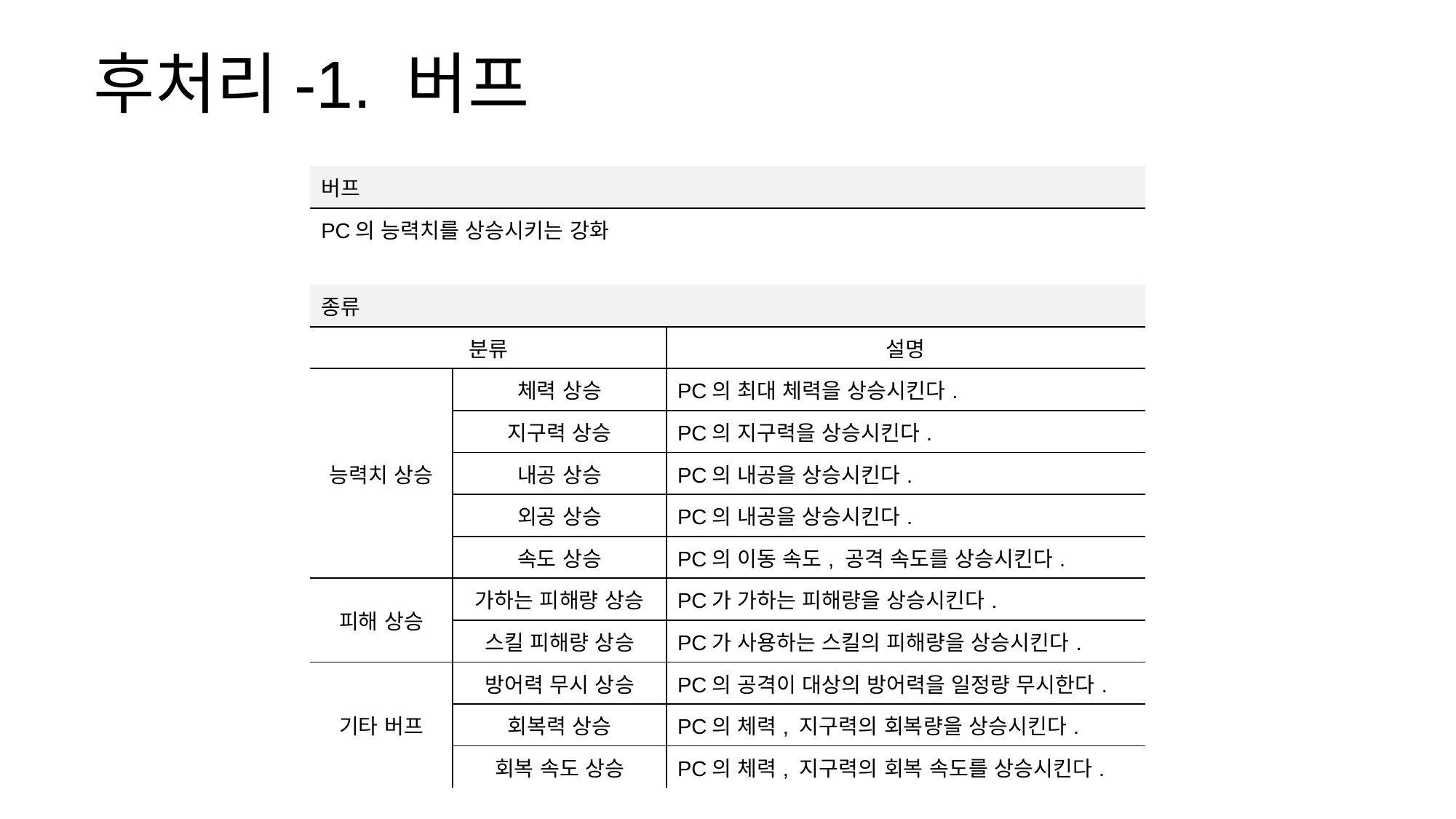

후처리-1. 버프
| 버프 |  |  |
| --- | --- | --- |
| PC의 능력치를 상승시키는 강화 |  |  |
|  |  |  |
| 종류 |  |  |
| 분류 |  | 설명 |
| 능력치 상승 | 체력 상승 | PC의 최대 체력을 상승시킨다. |
|  | 지구력 상승 | PC의 지구력을 상승시킨다. |
|  | 내공 상승 | PC의 내공을 상승시킨다. |
|  | 외공 상승 | PC의 내공을 상승시킨다. |
|  | 속도 상승 | PC의 이동 속도, 공격 속도를 상승시킨다. |
| 피해 상승 | 가하는 피해량 상승 | PC가 가하는 피해량을 상승시킨다. |
|  | 스킬 피해량 상승 | PC가 사용하는 스킬의 피해량을 상승시킨다. |
| 기타 버프 | 방어력 무시 상승 | PC의 공격이 대상의 방어력을 일정량 무시한다. |
|  | 회복력 상승 | PC의 체력, 지구력의 회복량을 상승시킨다. |
|  | 회복 속도 상승 | PC의 체력, 지구력의 회복 속도를 상승시킨다. |